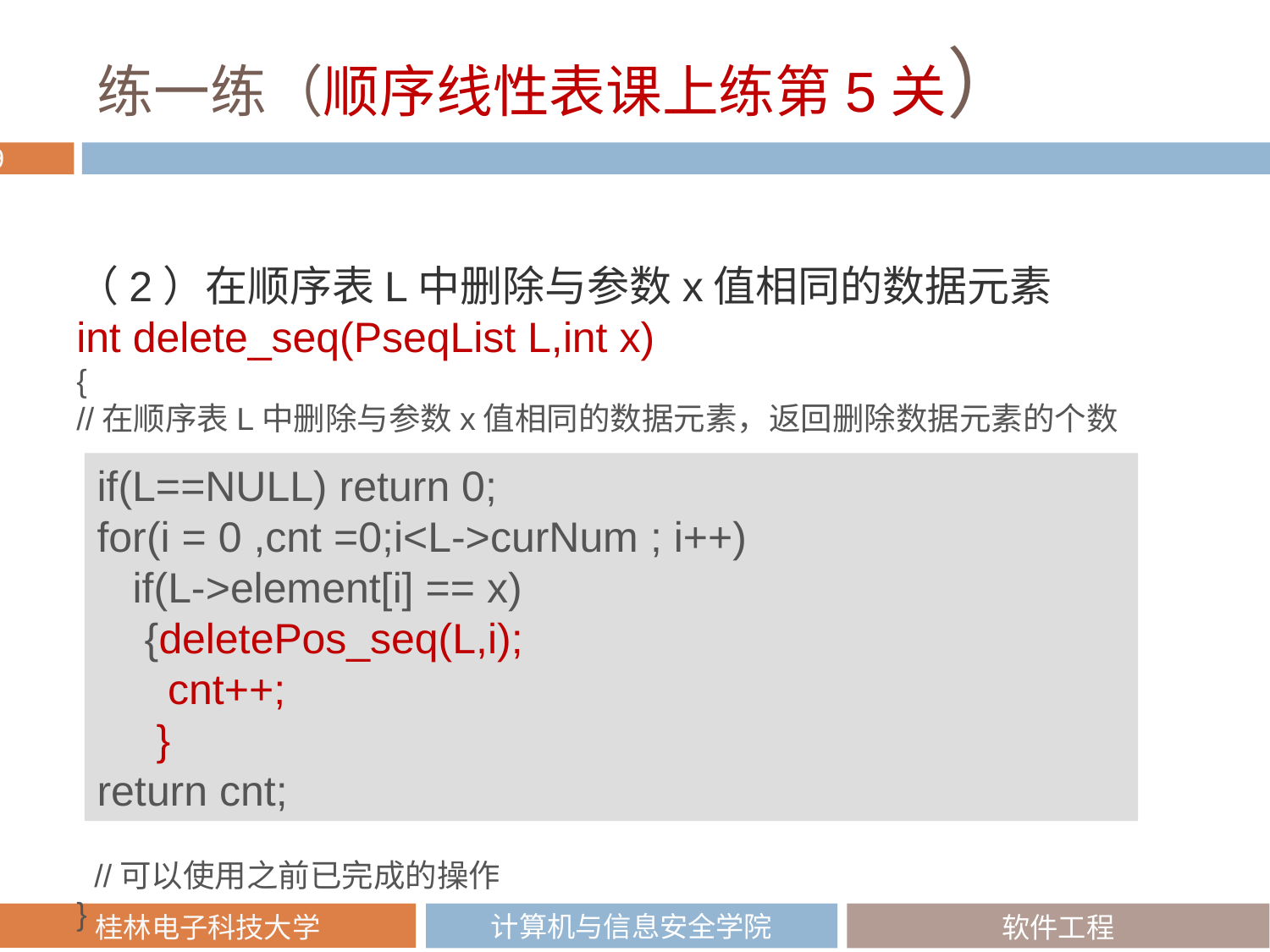

# 练一练（顺序线性表课上练第5关）

（2）在顺序表L中删除与参数x值相同的数据元素
int delete_seq(PseqList L,int x)
{
//在顺序表L中删除与参数x值相同的数据元素，返回删除数据元素的个数

  //可以使用之前已完成的操作
}
if(L==NULL) return 0;
for(i = 0 ,cnt =0;i<L->curNum ; i++)
   if(L->element[i] == x)
    {deletePos_seq(L,i);
      cnt++;
     }
return cnt;